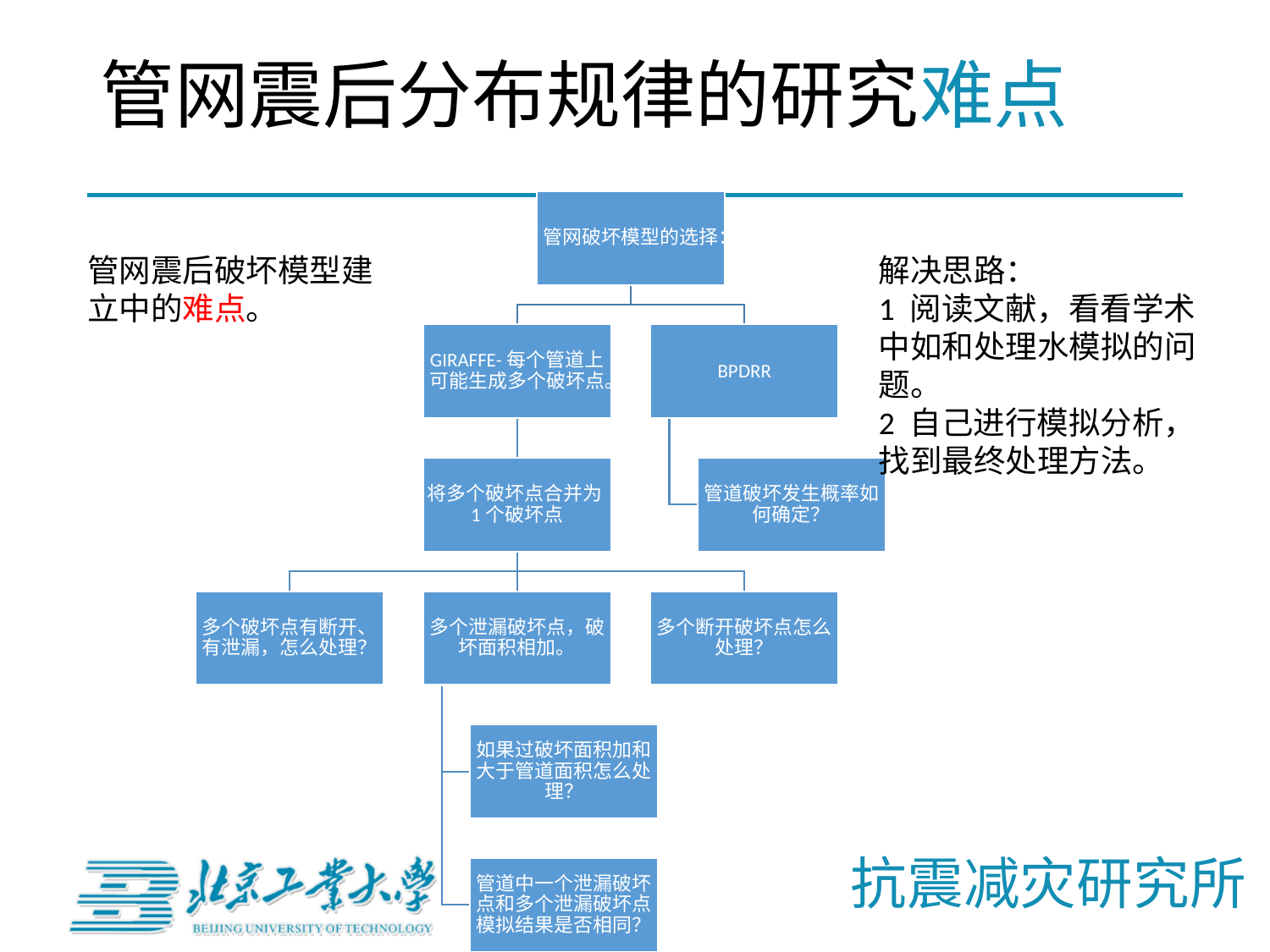

# 管网震后分布规律的研究难点
管网破坏模型的选择：
GIRAFFE-每个管道上可能生成多个破坏点。
将多个破坏点合并为1个破坏点
多个破坏点有断开、有泄漏，怎么处理？
多个泄漏破坏点，破坏面积相加。
如果过破坏面积加和大于管道面积怎么处理？
管道中一个泄漏破坏点和多个泄漏破坏点模拟结果是否相同？
多个断开破坏点怎么处理？
BPDRR
管道破坏发生概率如何确定？
管网震后破坏模型建立中的难点。
解决思路：
1 阅读文献，看看学术中如和处理水模拟的问题。
2 自己进行模拟分析，找到最终处理方法。